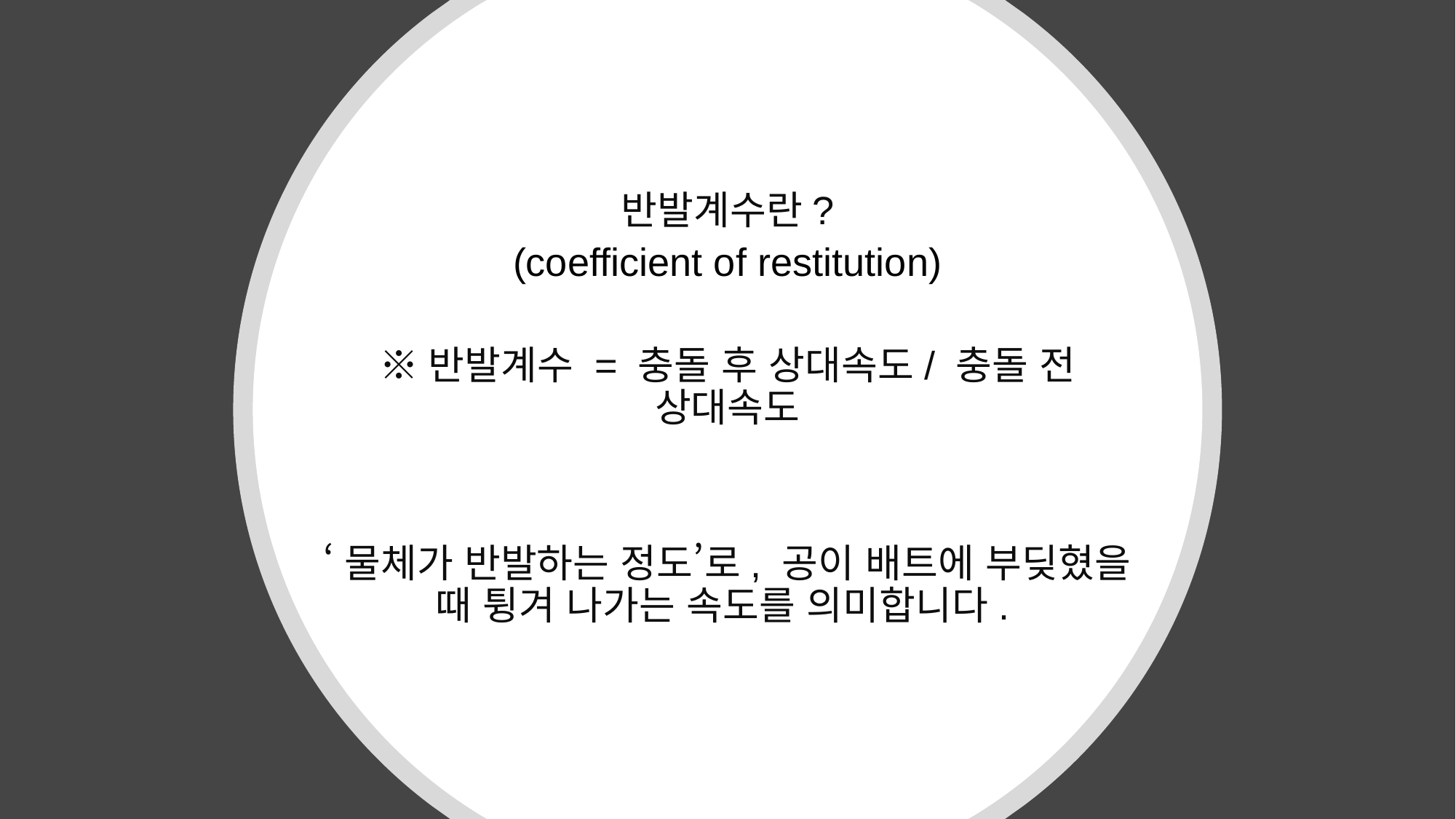

반발계수란?
(coefficient of restitution)

※반발계수 = 충돌 후 상대속도/ 충돌 전 상대속도

‘물체가 반발하는 정도’로, 공이 배트에 부딪혔을 때 튕겨 나가는 속도를 의미합니다.